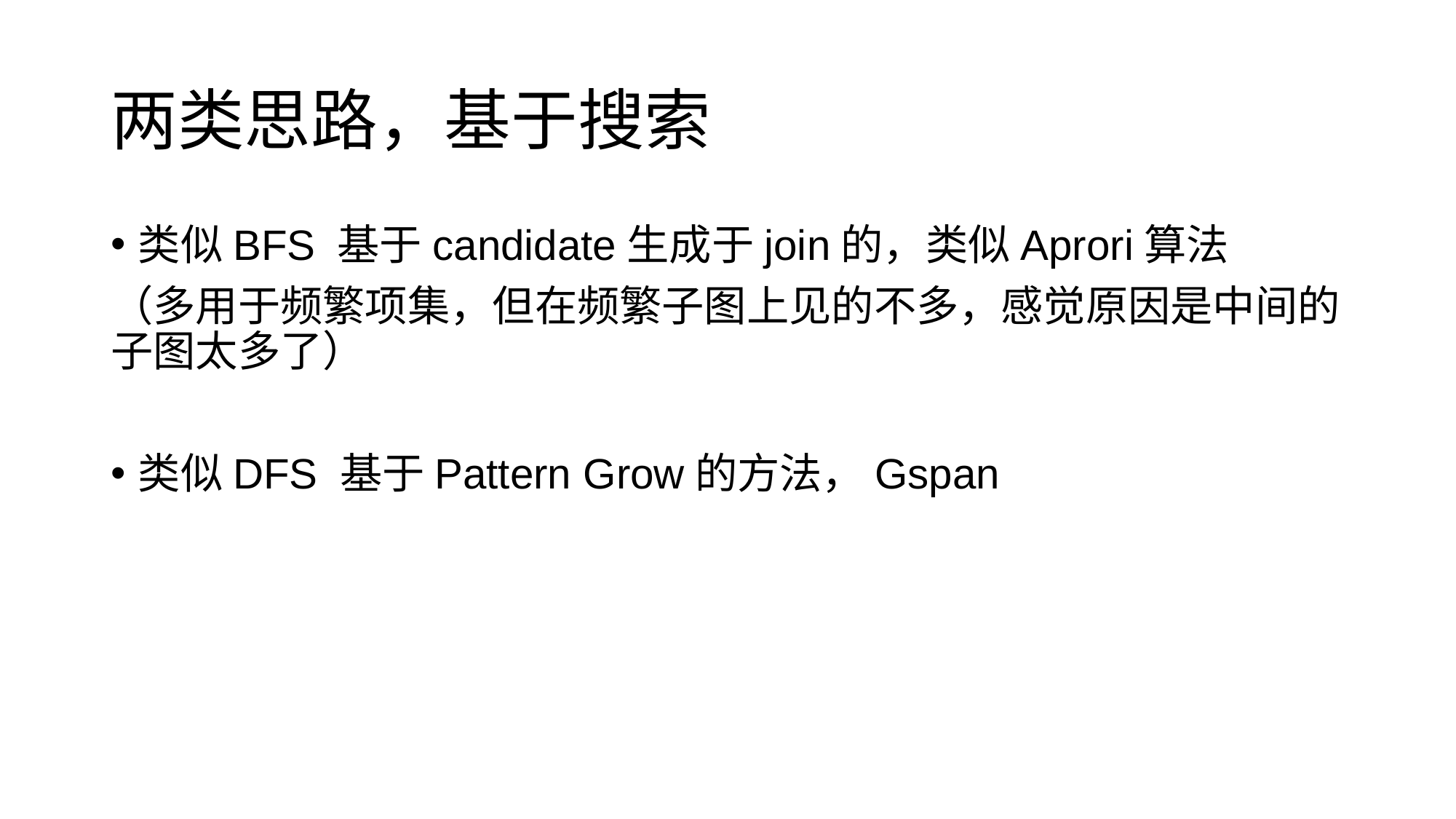

# 两类思路，基于搜索
类似BFS 基于candidate生成于join的，类似Aprori算法
（多用于频繁项集，但在频繁子图上见的不多，感觉原因是中间的子图太多了）

类似DFS 基于Pattern Grow的方法，Gspan